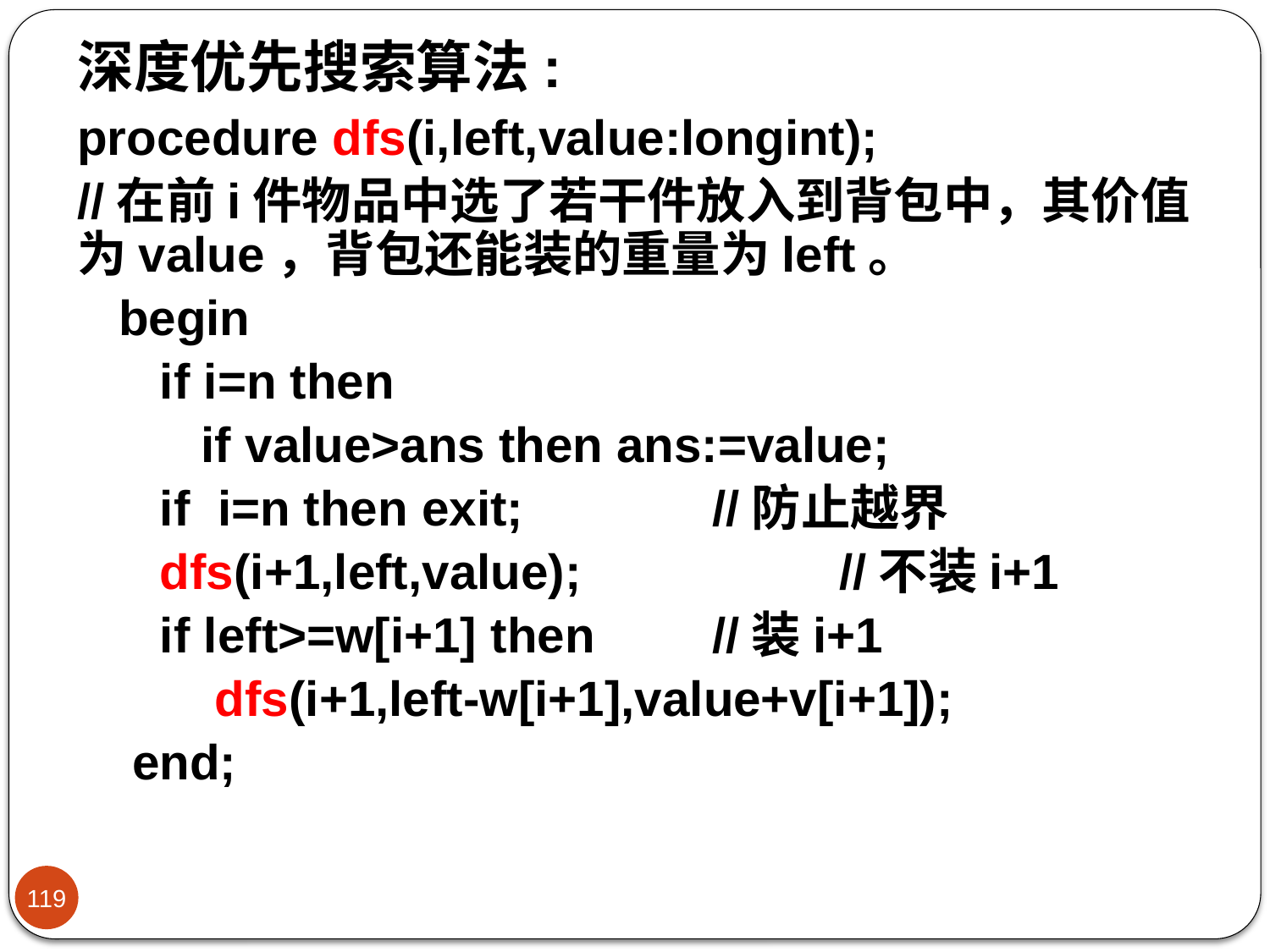

# 深度优先搜索算法:
procedure dfs(i,left,value:longint);
//在前i件物品中选了若干件放入到背包中，其价值为value，背包还能装的重量为left。
   begin
      if i=n then
         if value>ans then ans:=value;
      if  i=n then exit; 		//防止越界
      dfs(i+1,left,value);   		//不装i+1
      if left>=w[i+1] then   	//装i+1
          dfs(i+1,left-w[i+1],value+v[i+1]);
    end;
119